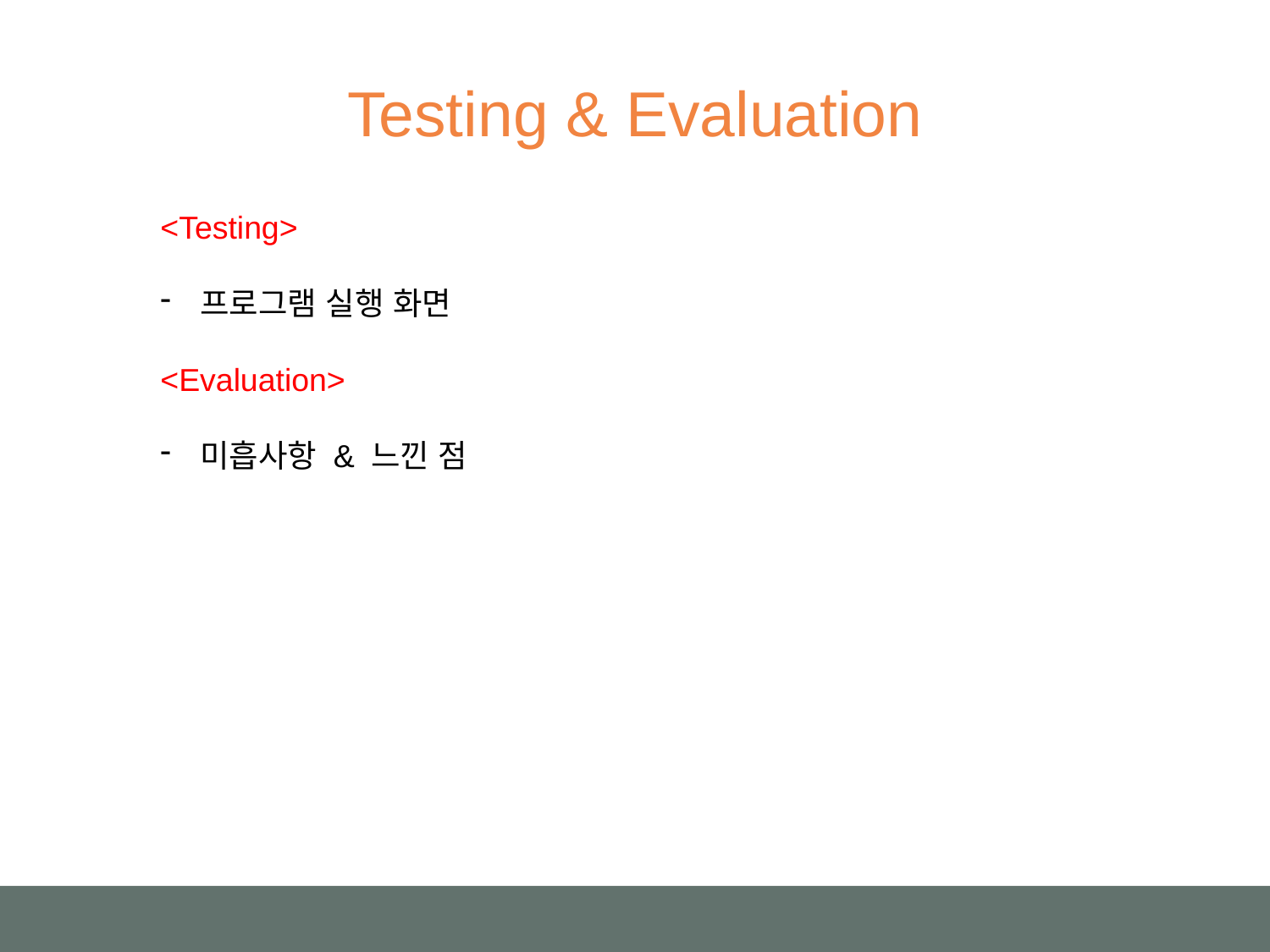

Testing & Evaluation
<Testing>

프로그램 실행 화면

<Evaluation>

미흡사항 & 느낀 점